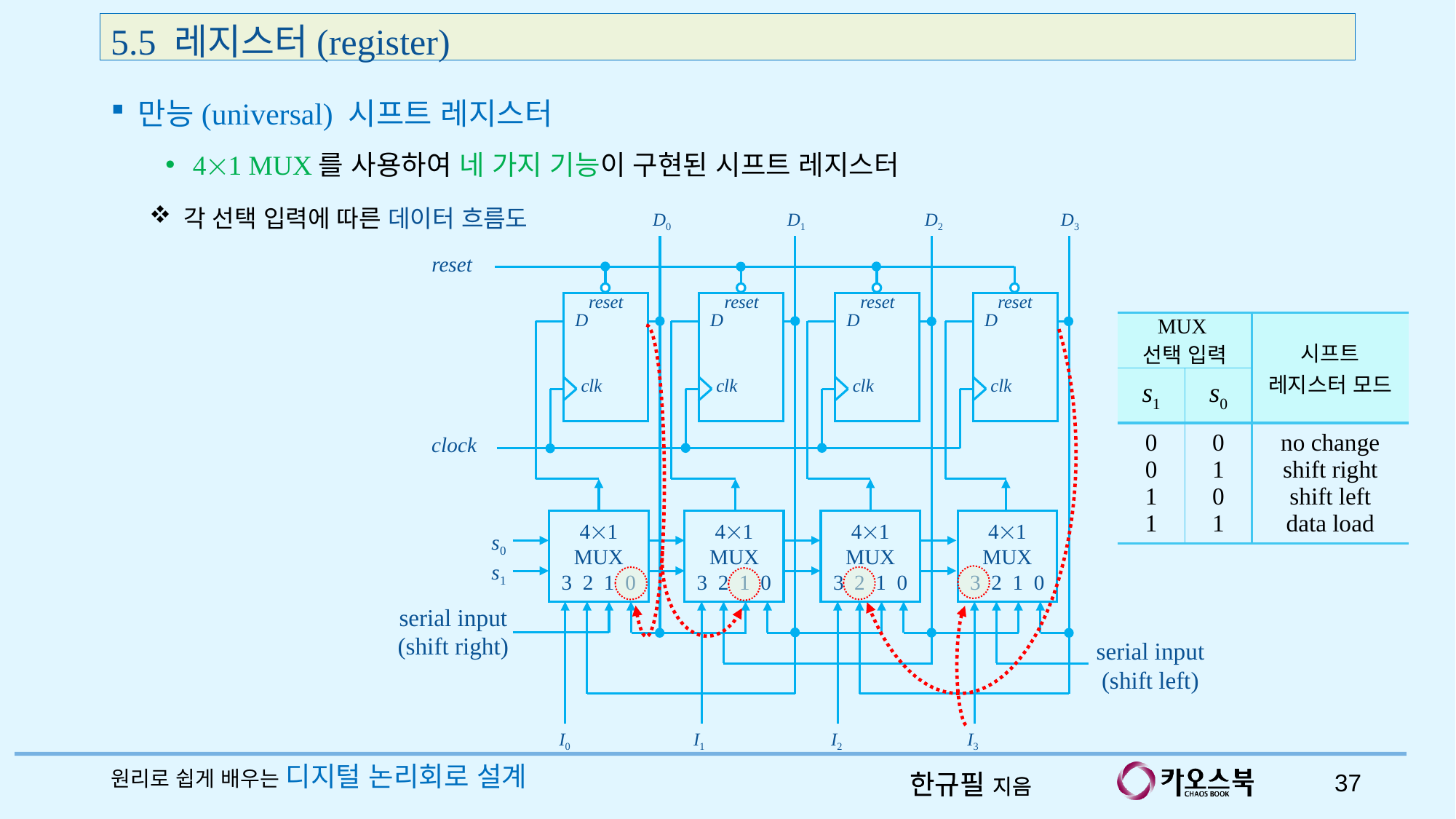

5.5 레지스터(register)
만능(universal) 시프트 레지스터
4×1 MUX를 사용하여 네 가지 기능이 구현된 시프트 레지스터
각 선택 입력에 따른 데이터 흐름도
D0
D1
D2
D3
reset

reset
reset
reset
reset

D
D
D
D

clk
clk
clk
clk
clock

4×1
MUX
3  2  1  0
4×1
MUX
3  2  1  0
4×1
MUX
3  2  1  0
4×1
MUX
3  2  1  0
s0
s1
serial input
(shift right)

serial input
(shift left)
I0
I1
I2
I3

| MUX 선택 입력 |  | 시프트 레지스터 모드 |
| --- | --- | --- |
| s1 | s0 |  |
| 0 0 1 1 | 0 1 0 1 | no change shift right shift left data load |
원리로 쉽게 배우는 디지털 논리회로 설계
37